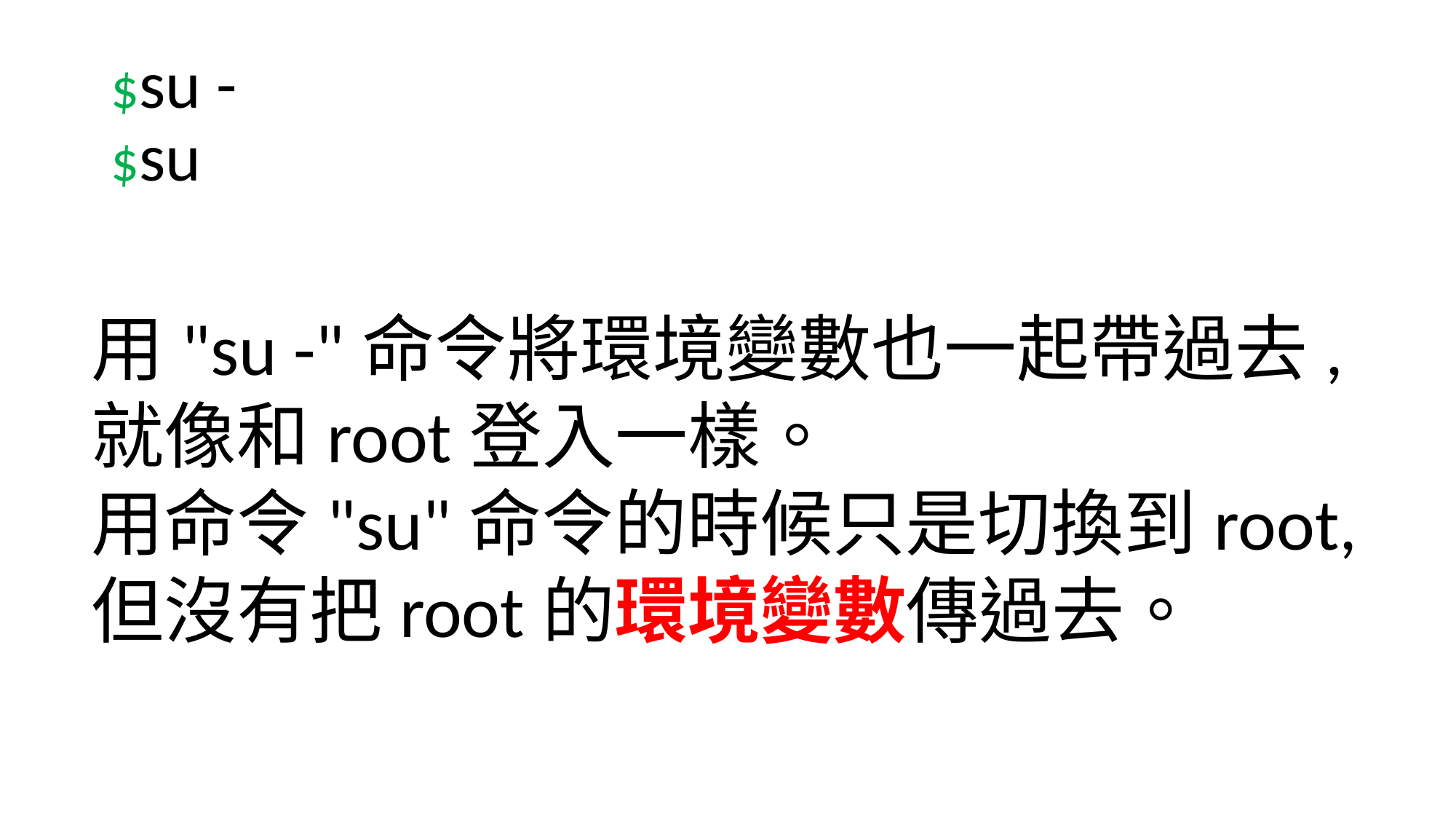

# $su - $su
用"su -"命令將環境變數也一起帶過去,
就像和root登入一樣。
用命令"su"命令的時候只是切換到root,
但沒有把root的環境變數傳過去。